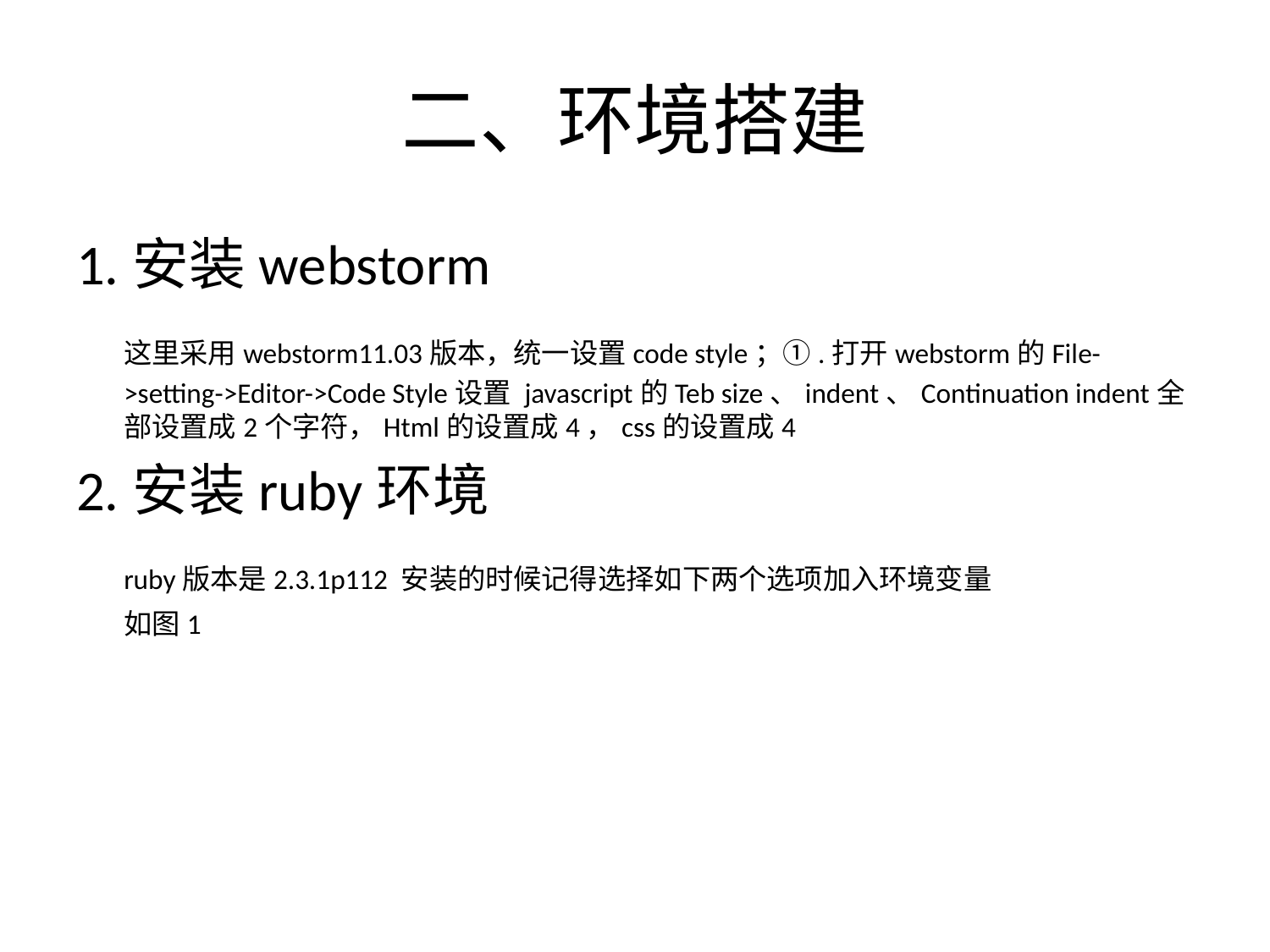

# 二、环境搭建
1.安装webstorm
	这里采用webstorm11.03版本，统一设置code style；①.打开webstorm的File->setting->Editor->Code Style设置 javascript的Teb size、indent、Continuation indent全部设置成2个字符，Html的设置成4，css的设置成4
2.安装ruby环境
	ruby版本是2.3.1p112 安装的时候记得选择如下两个选项加入环境变量
	如图1